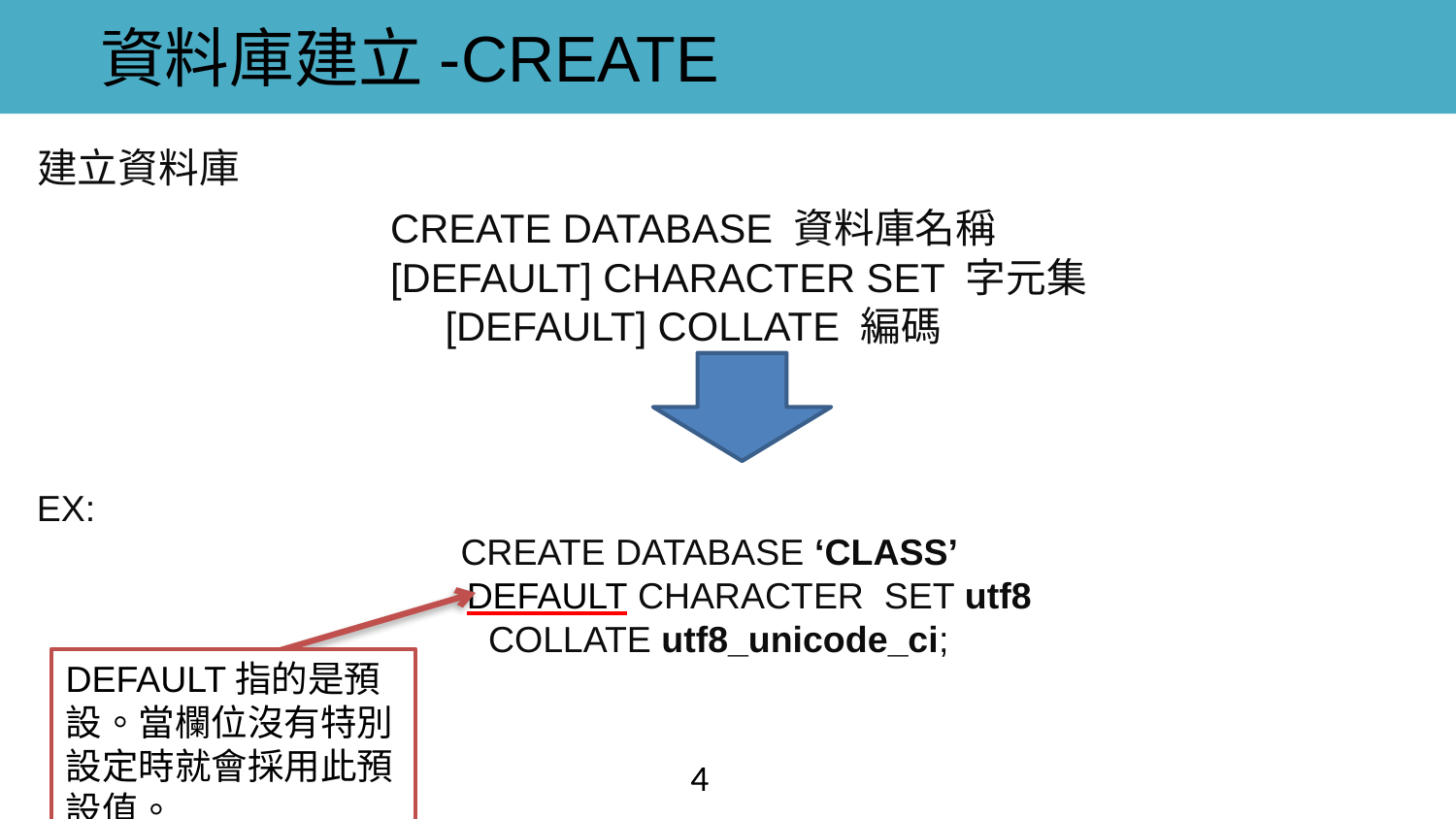

資料庫建立-CREATE
建立資料庫
CREATE DATABASE 資料庫名稱
　　[DEFAULT] CHARACTER SET 字元集
[DEFAULT] COLLATE 編碼

EX:
CREATE DATABASE ‘CLASS’
　　DEFAULT CHARACTER  SET utf8
 COLLATE utf8_unicode_ci;
DEFAULT指的是預設。當欄位沒有特別設定時就會採用此預設值。
4